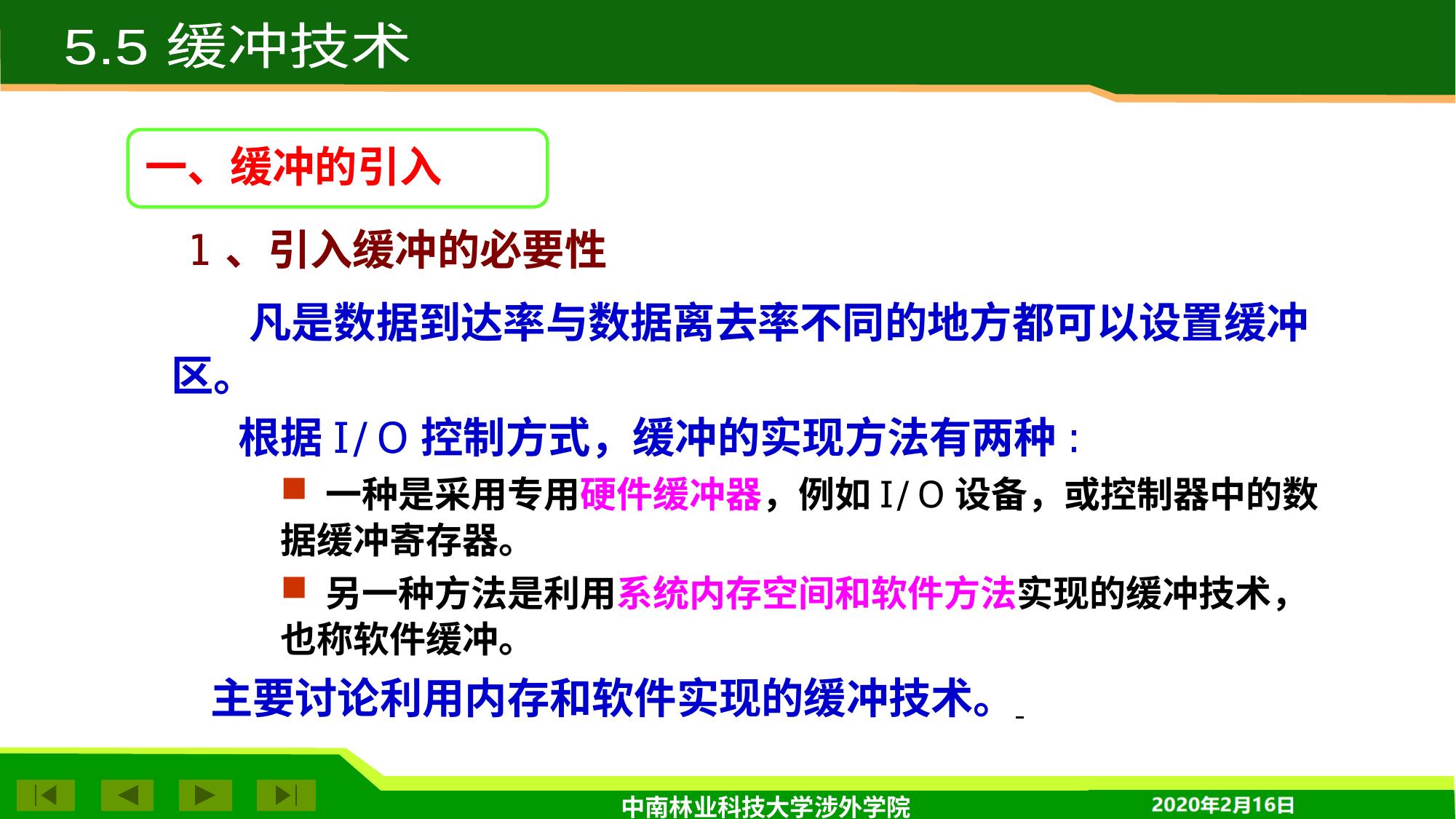

5.5 缓冲技术

一、缓冲的引入
1、引入缓冲的必要性
       凡是数据到达率与数据离去率不同的地方都可以设置缓冲区。
      根据I/O控制方式，缓冲的实现方法有两种:
 一种是采用专用硬件缓冲器，例如I/O设备，或控制器中的数据缓冲寄存器。
 另一种方法是利用系统内存空间和软件方法实现的缓冲技术，也称软件缓冲。
   主要讨论利用内存和软件实现的缓冲技术。